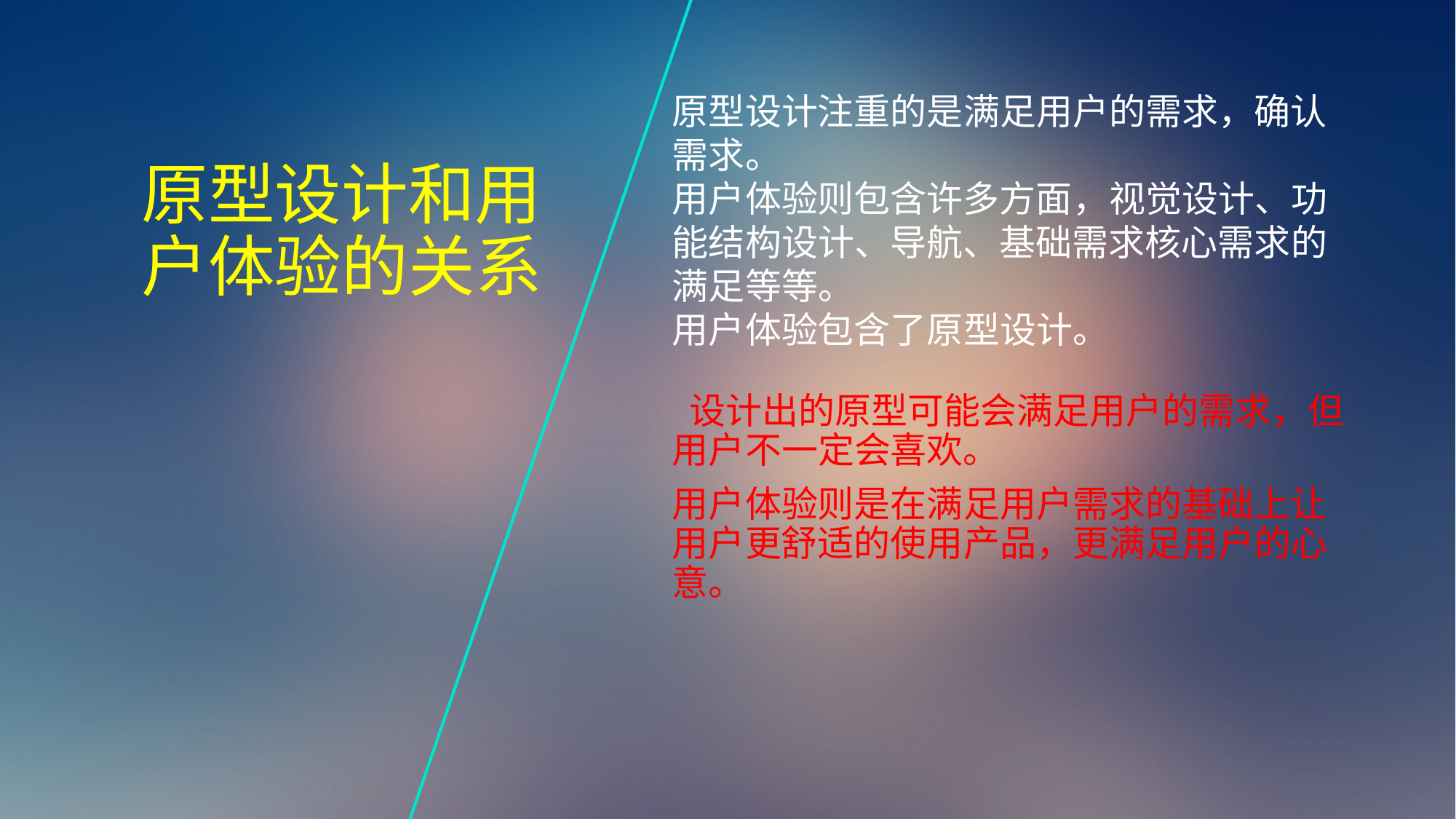

原型设计注重的是满足用户的需求，确认需求。
用户体验则包含许多方面，视觉设计、功能结构设计、导航、基础需求核心需求的满足等等。
用户体验包含了原型设计。

# 原型设计和用户体验的关系
 设计出的原型可能会满足用户的需求，但用户不一定会喜欢。
用户体验则是在满足用户需求的基础上让用户更舒适的使用产品，更满足用户的心意。